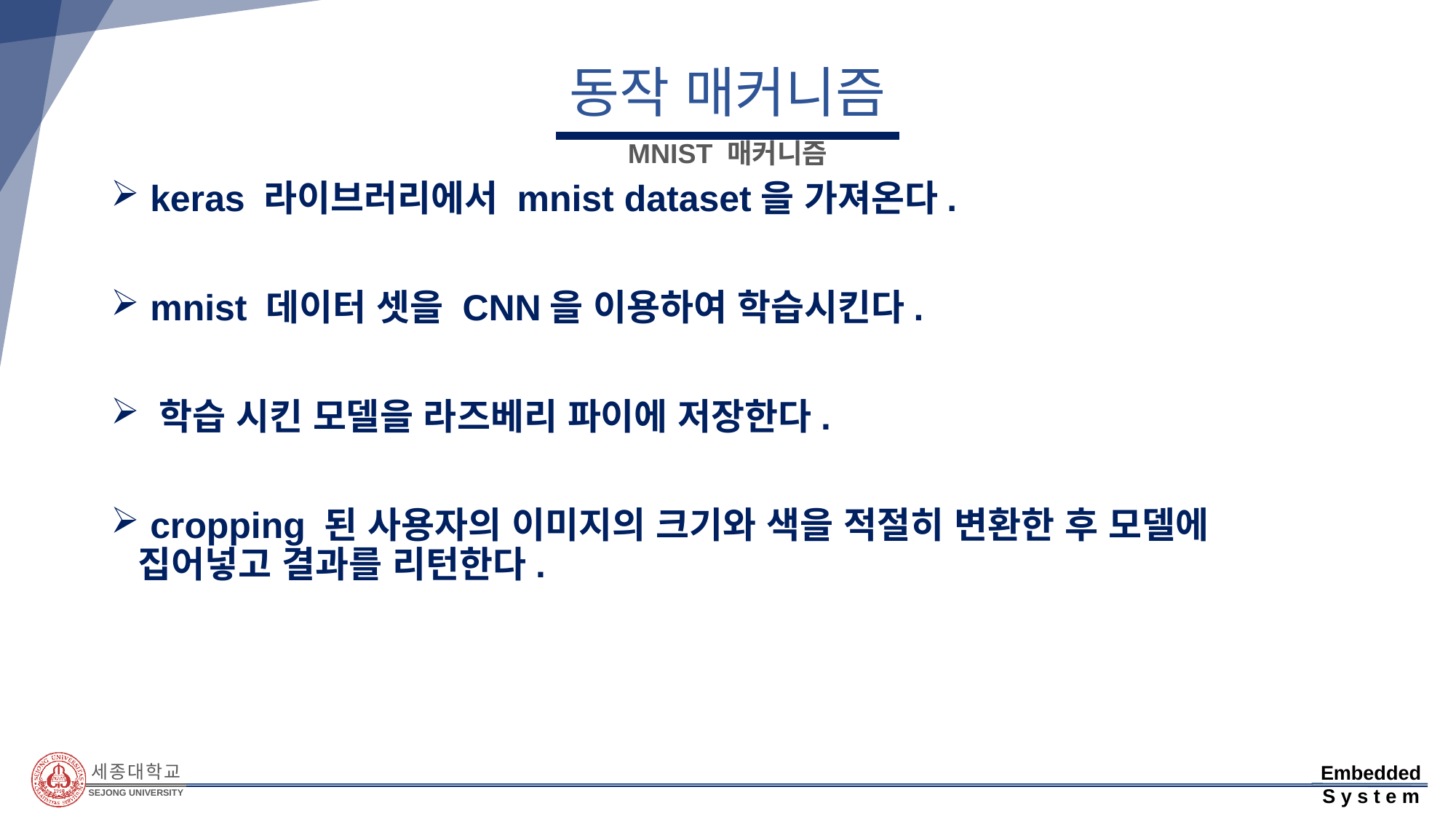

# 동작 매커니즘
MNIST 매커니즘
 keras 라이브러리에서 mnist dataset을 가져온다.

 mnist 데이터 셋을 CNN을 이용하여 학습시킨다.

 학습 시킨 모델을 라즈베리 파이에 저장한다.

 cropping 된 사용자의 이미지의 크기와 색을 적절히 변환한 후 모델에 집어넣고 결과를 리턴한다.